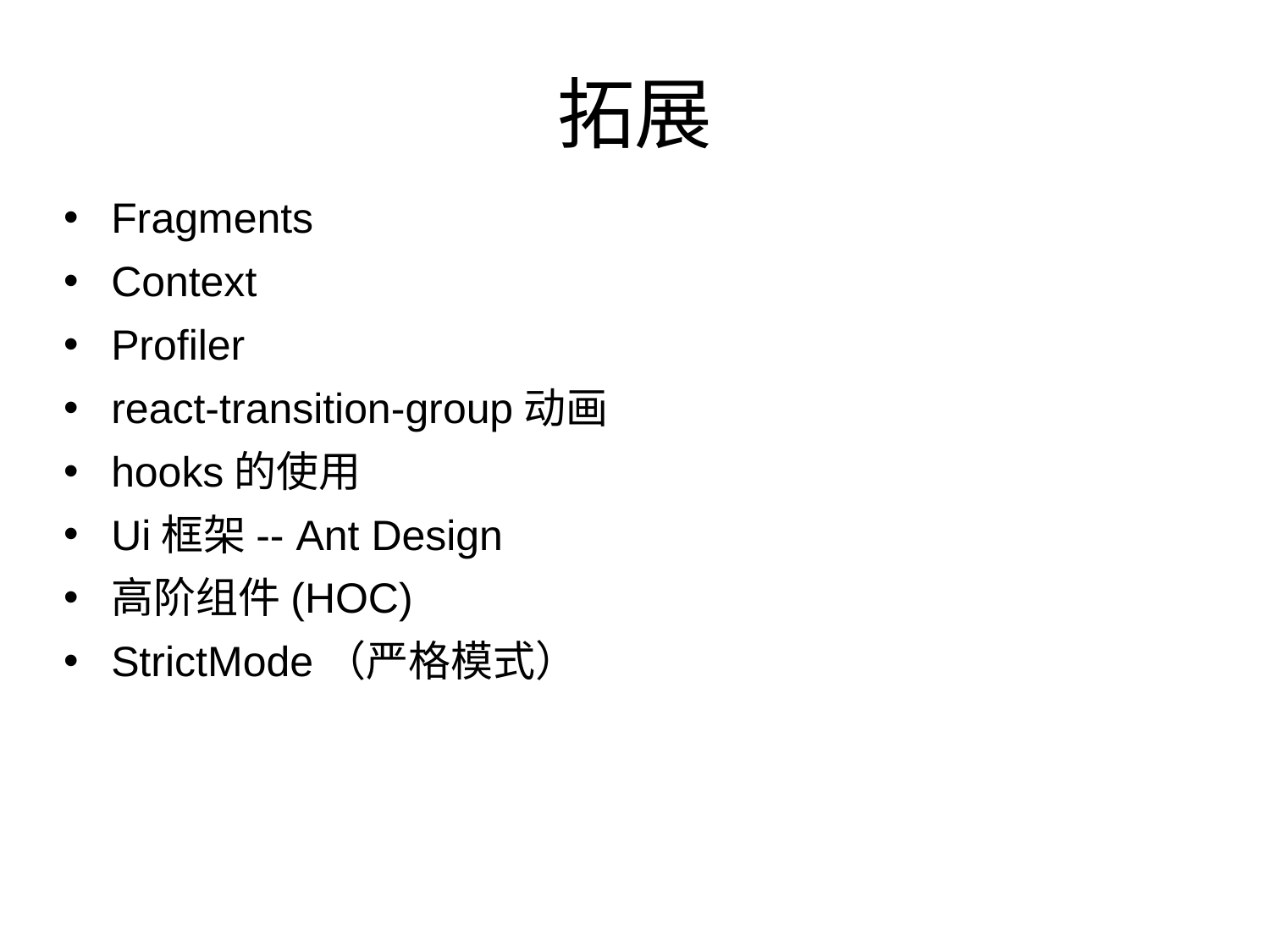

# 拓展
Fragments
Context
Profiler
react-transition-group动画
hooks的使用
Ui框架-- Ant Design
高阶组件(HOC)
StrictMode（严格模式）